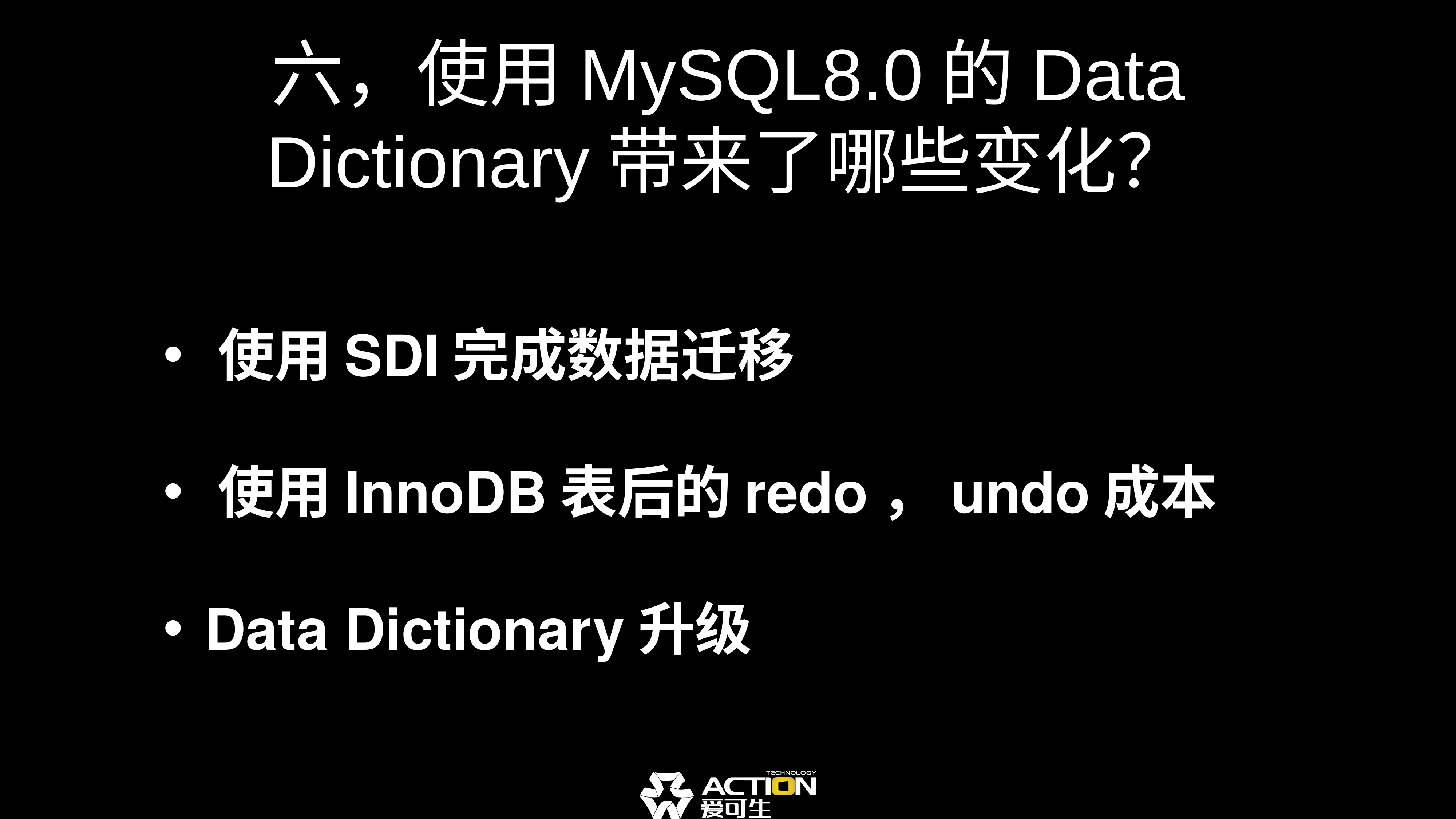

# 六，使用MySQL8.0的Data Dictionary带来了哪些变化？
 使用SDI完成数据迁移
 使用InnoDB表后的redo，undo成本
 Data Dictionary升级